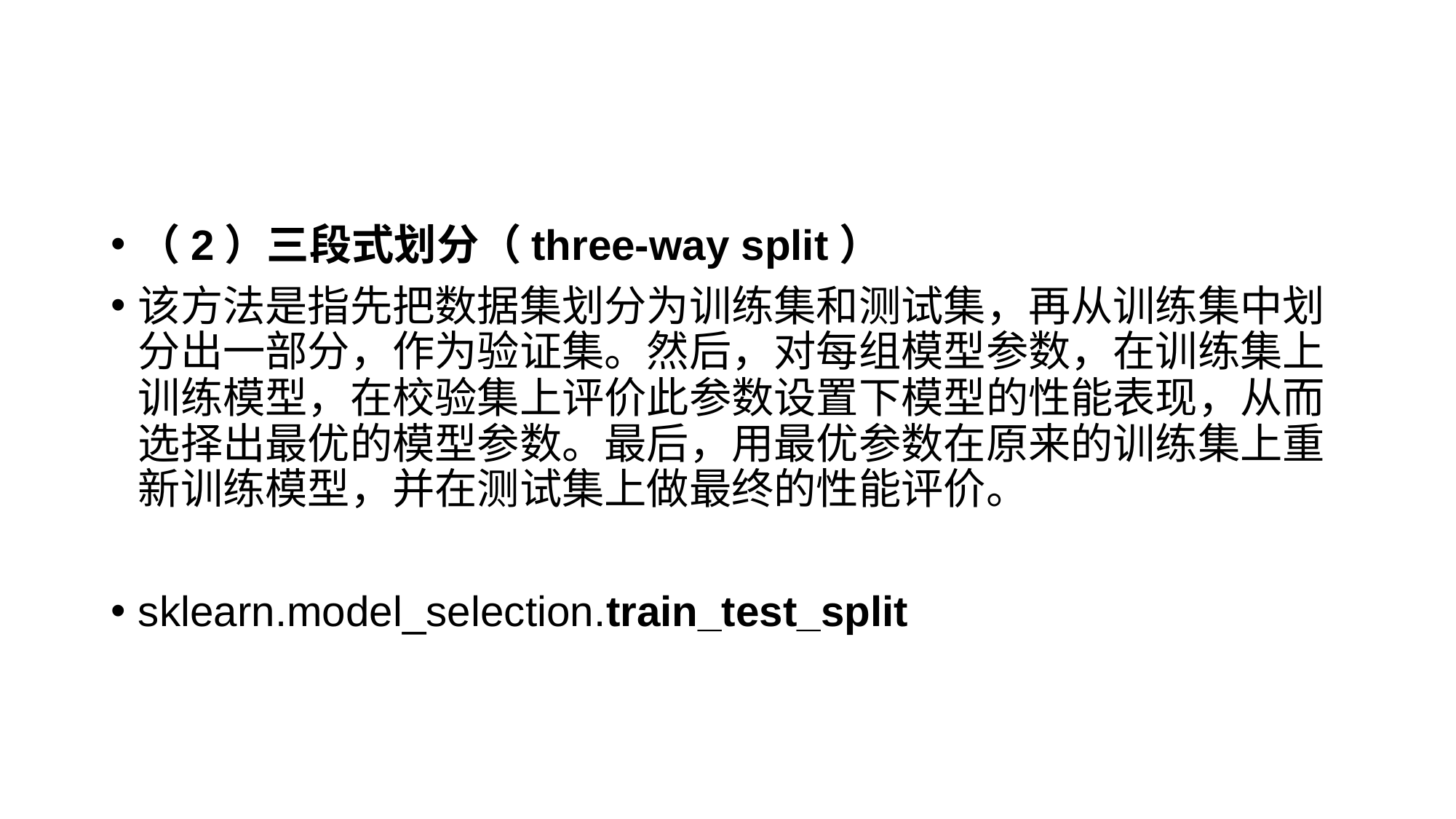

#
（2）三段式划分（three-way split）
该方法是指先把数据集划分为训练集和测试集，再从训练集中划分出一部分，作为验证集。然后，对每组模型参数，在训练集上训练模型，在校验集上评价此参数设置下模型的性能表现，从而选择出最优的模型参数。最后，用最优参数在原来的训练集上重新训练模型，并在测试集上做最终的性能评价。

sklearn.model_selection.train_test_split